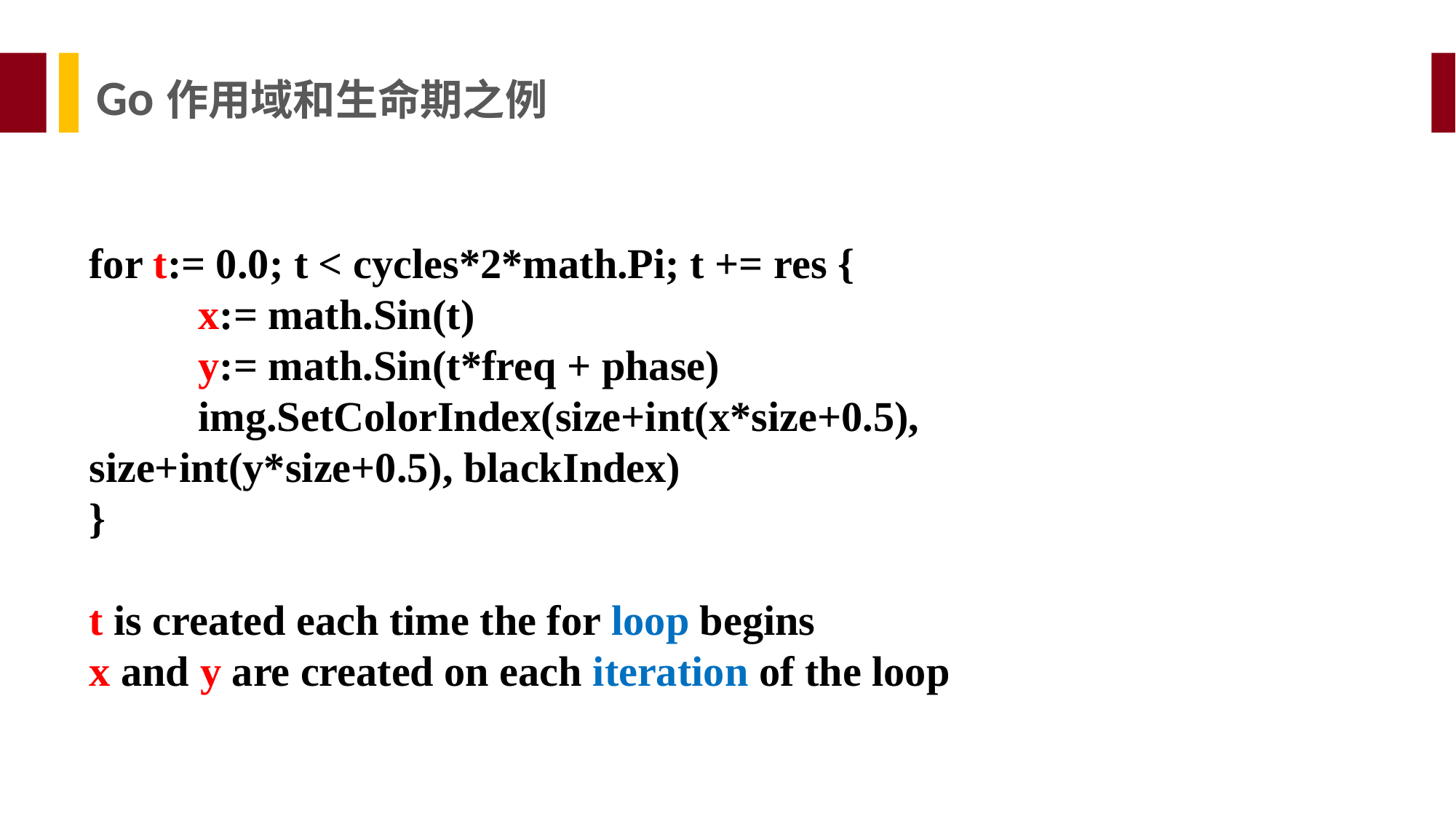

Go作用域和生命期之例

for t:= 0.0; t < cycles*2*math.Pi; t += res {
	x:= math.Sin(t)
	y:= math.Sin(t*freq + phase)
	img.SetColorIndex(size+int(x*size+0.5),  				size+int(y*size+0.5), blackIndex)
}

t is created each time the for loop begins
x and y are created on each iteration of the loop